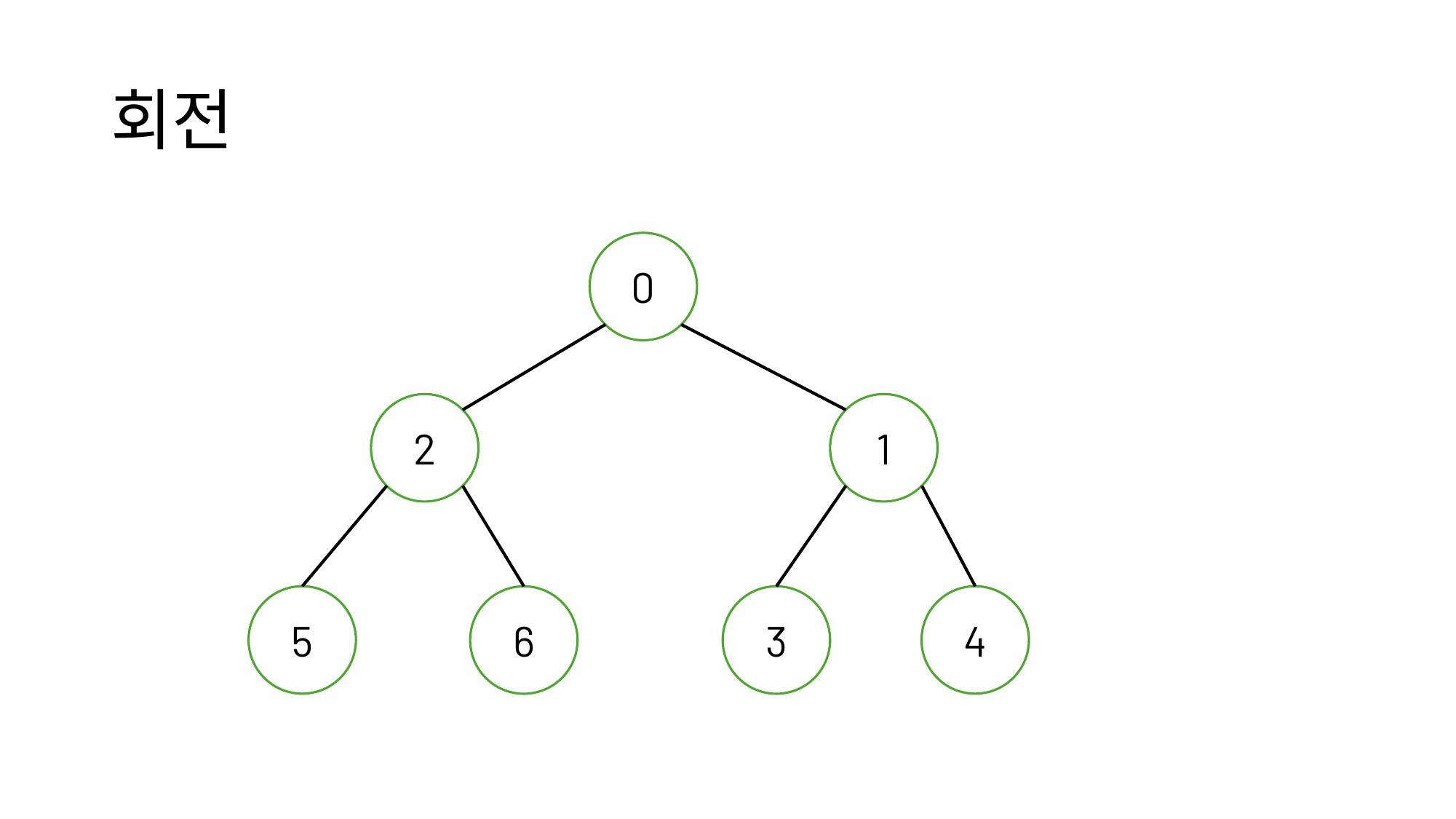

# 회전
0
2
1
5
4
6
3